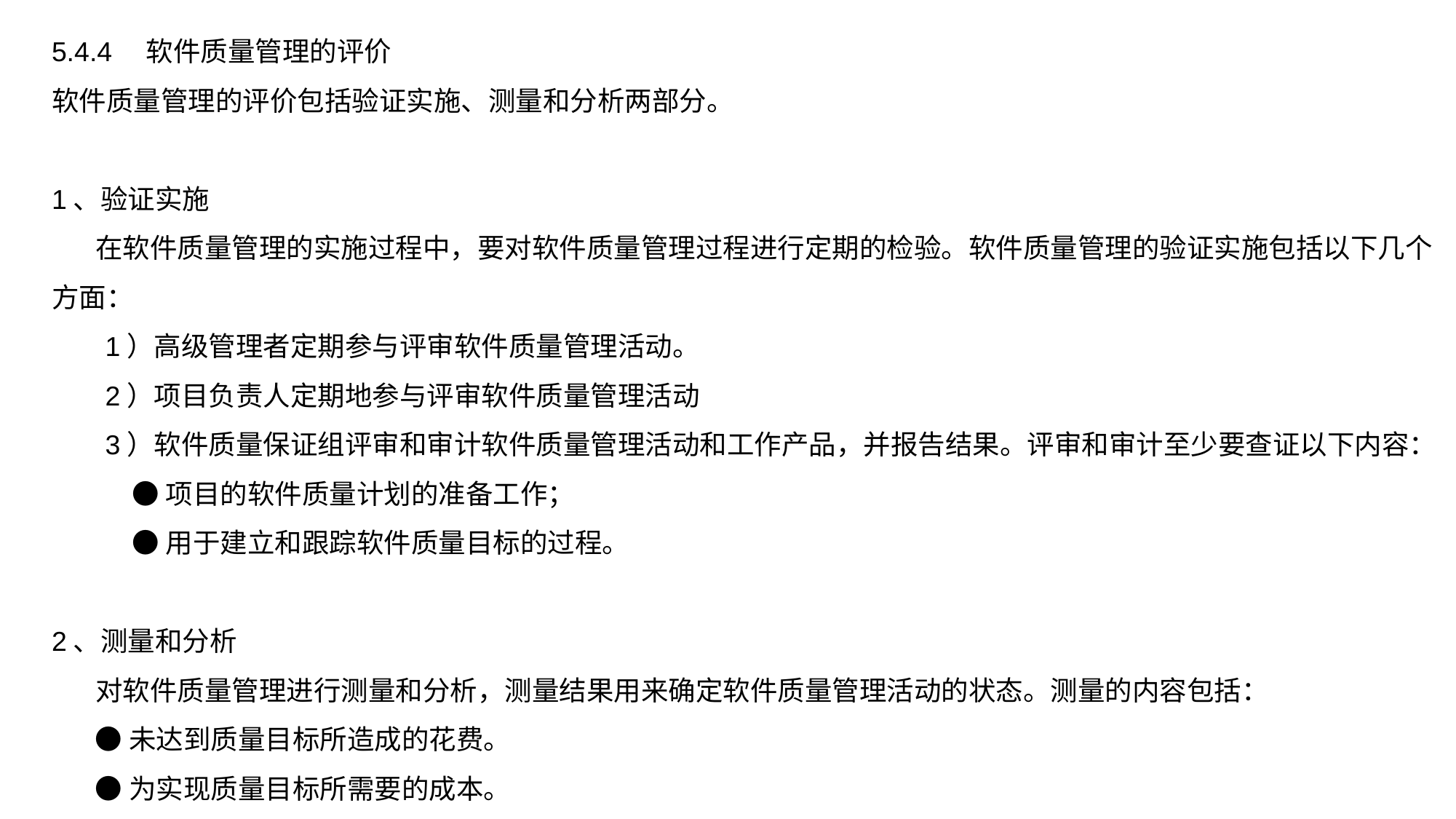

5.4.4　软件质量管理的评价
软件质量管理的评价包括验证实施、测量和分析两部分。

1、验证实施
      在软件质量管理的实施过程中，要对软件质量管理过程进行定期的检验。软件质量管理的验证实施包括以下几个方面：
       1）高级管理者定期参与评审软件质量管理活动。
       2）项目负责人定期地参与评审软件质量管理活动
       3）软件质量保证组评审和审计软件质量管理活动和工作产品，并报告结果。评审和审计至少要查证以下内容：
             ●项目的软件质量计划的准备工作；
             ●用于建立和跟踪软件质量目标的过程。

2、测量和分析
      对软件质量管理进行测量和分析，测量结果用来确定软件质量管理活动的状态。测量的内容包括：
       ●未达到质量目标所造成的花费。
       ●为实现质量目标所需要的成本。